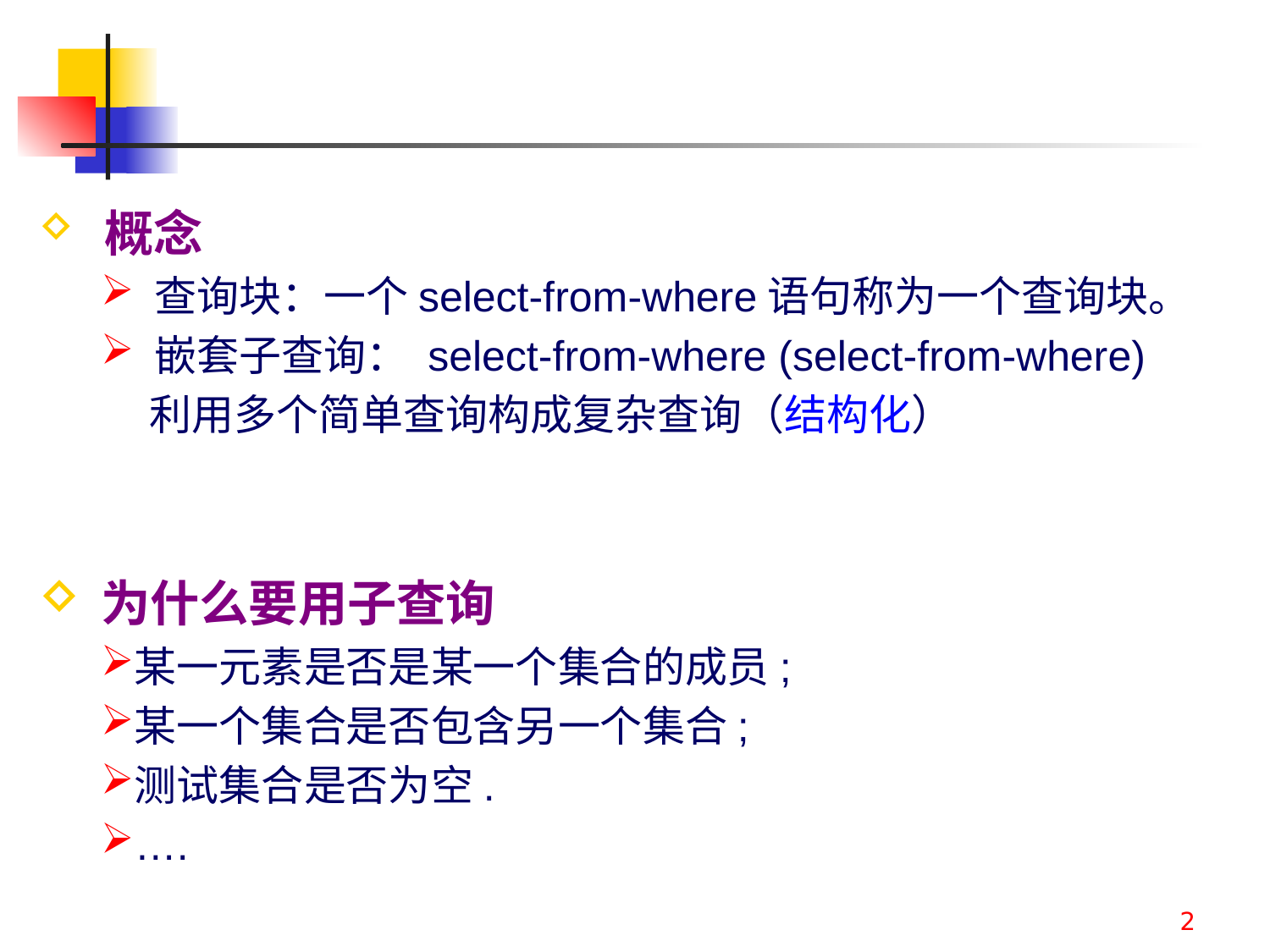

概念
 查询块：一个select-from-where语句称为一个查询块。
 嵌套子查询： select-from-where (select-from-where)
    利用多个简单查询构成复杂查询（结构化）
为什么要用子查询
某一元素是否是某一个集合的成员;
某一个集合是否包含另一个集合;
测试集合是否为空.
….
2